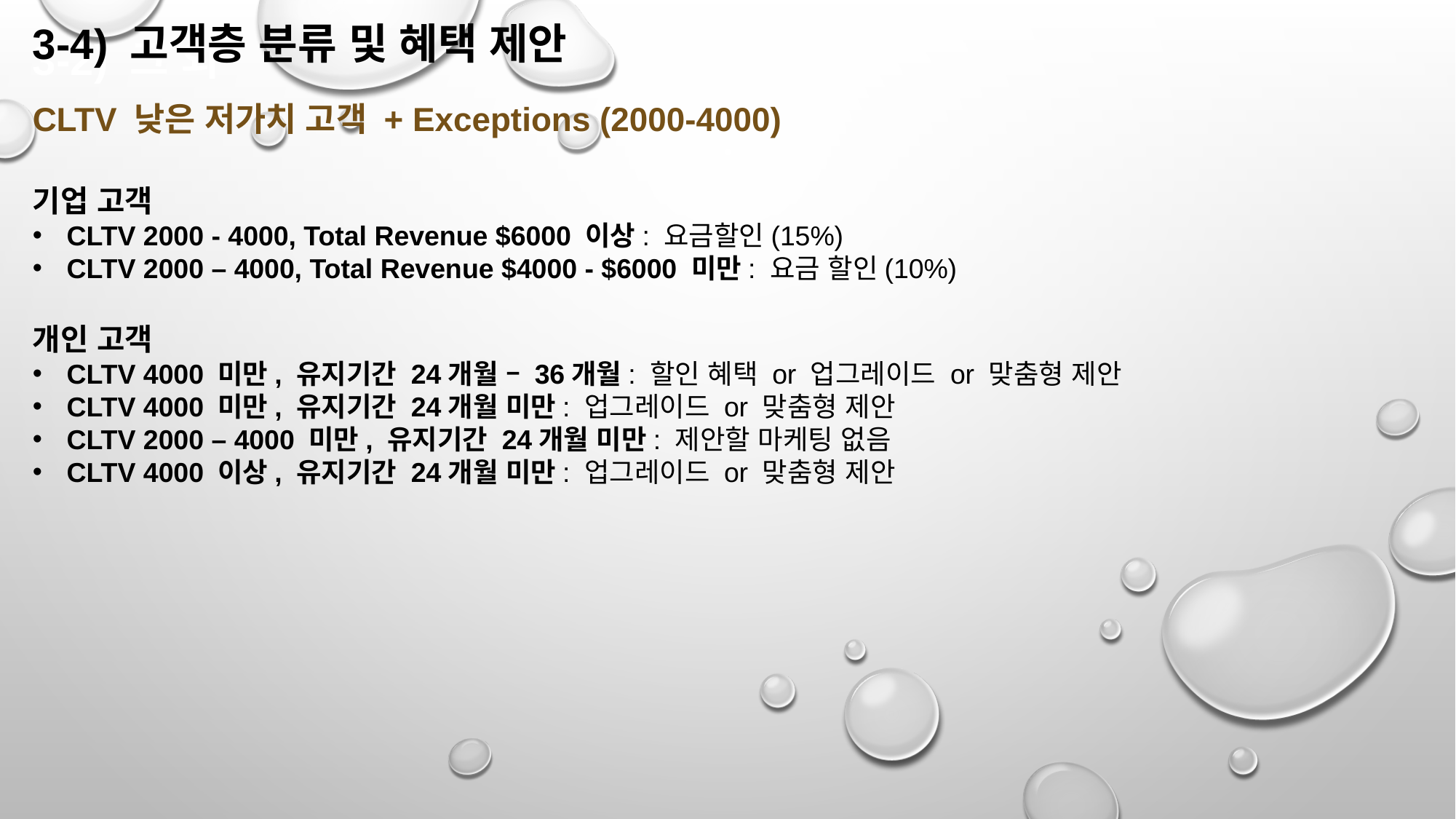

3-4) 고객층 분류 및 혜택 제안
3-2) 그 외

CLTV 낮은 저가치 고객 + Exceptions (2000-4000)

기업 고객
CLTV 2000 - 4000, Total Revenue $6000 이상: 요금할인(15%)
CLTV 2000 – 4000, Total Revenue $4000 - $6000 미만: 요금 할인(10%)

개인 고객
CLTV 4000 미만, 유지기간 24개월 – 36개월: 할인 혜택 or 업그레이드 or 맞춤형 제안
CLTV 4000 미만, 유지기간 24개월 미만: 업그레이드 or 맞춤형 제안
CLTV 2000 – 4000 미만, 유지기간 24개월 미만: 제안할 마케팅 없음
CLTV 4000 이상, 유지기간 24개월 미만: 업그레이드 or 맞춤형 제안